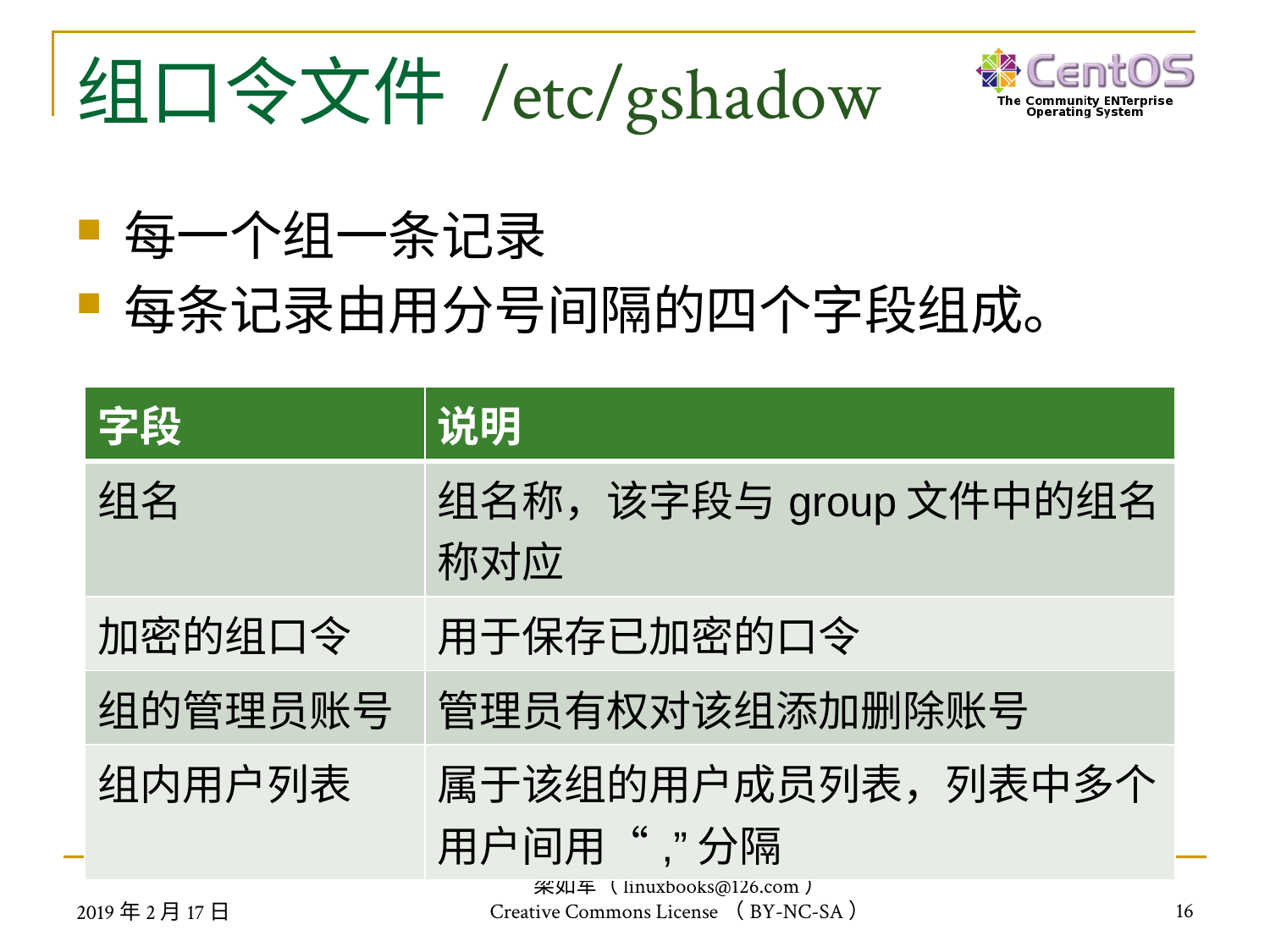

# 组口令文件 /etc/gshadow
每一个组一条记录
每条记录由用分号间隔的四个字段组成。
| 字段 | 说明 |
| --- | --- |
| 组名 | 组名称，该字段与group文件中的组名称对应 |
| 加密的组口令 | 用于保存已加密的口令 |
| 组的管理员账号 | 管理员有权对该组添加删除账号 |
| 组内用户列表 | 属于该组的用户成员列表，列表中多个用户间用“,”分隔 |
梁如军（linuxbooks@126.com）
Creative Commons License（BY-NC-SA）
2019年2月17日
16